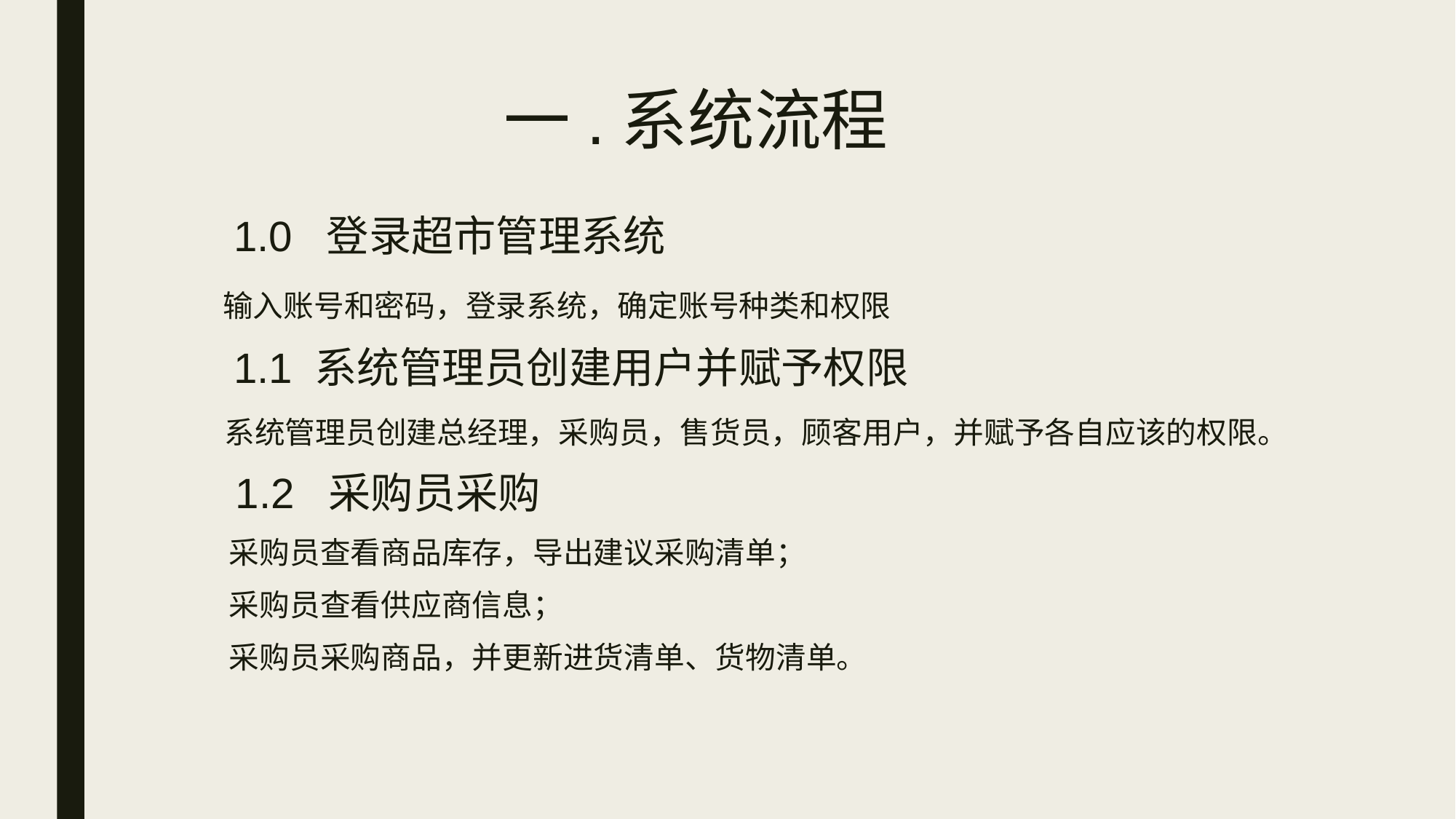

# 一.系统流程
     1.0  登录超市管理系统
    输入账号和密码，登录系统，确定账号种类和权限
     1.1 系统管理员创建用户并赋予权限
     系统管理员创建总经理，采购员，售货员，顾客用户，并赋予各自应该的权限。
      1.2  采购员采购
       采购员查看商品库存，导出建议采购清单；
       采购员查看供应商信息；
       采购员采购商品，并更新进货清单、货物清单。